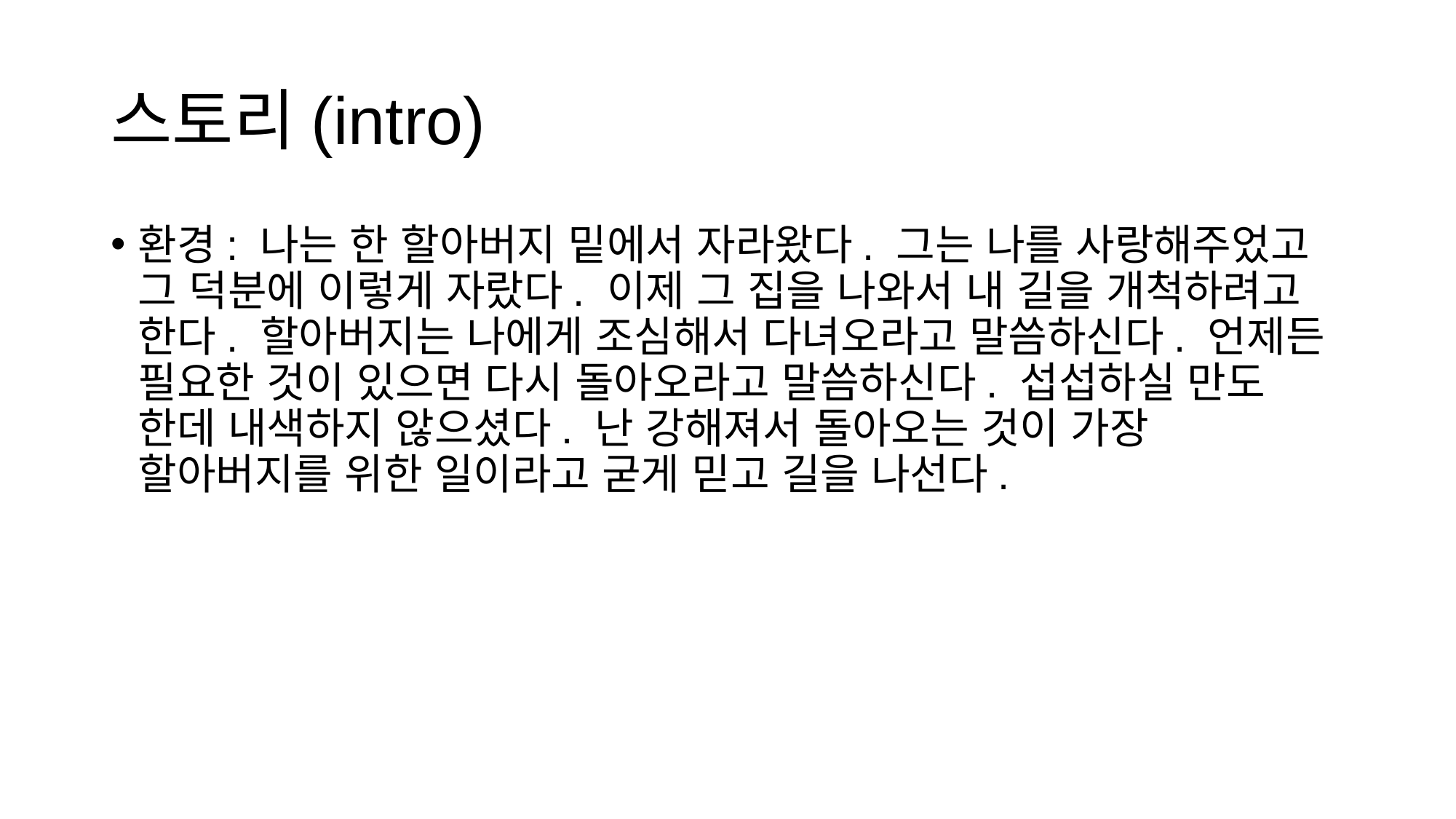

# 스토리(intro)
환경: 나는 한 할아버지 밑에서 자라왔다. 그는 나를 사랑해주었고 그 덕분에 이렇게 자랐다. 이제 그 집을 나와서 내 길을 개척하려고 한다. 할아버지는 나에게 조심해서 다녀오라고 말씀하신다. 언제든 필요한 것이 있으면 다시 돌아오라고 말씀하신다. 섭섭하실 만도 한데 내색하지 않으셨다. 난 강해져서 돌아오는 것이 가장 할아버지를 위한 일이라고 굳게 믿고 길을 나선다.